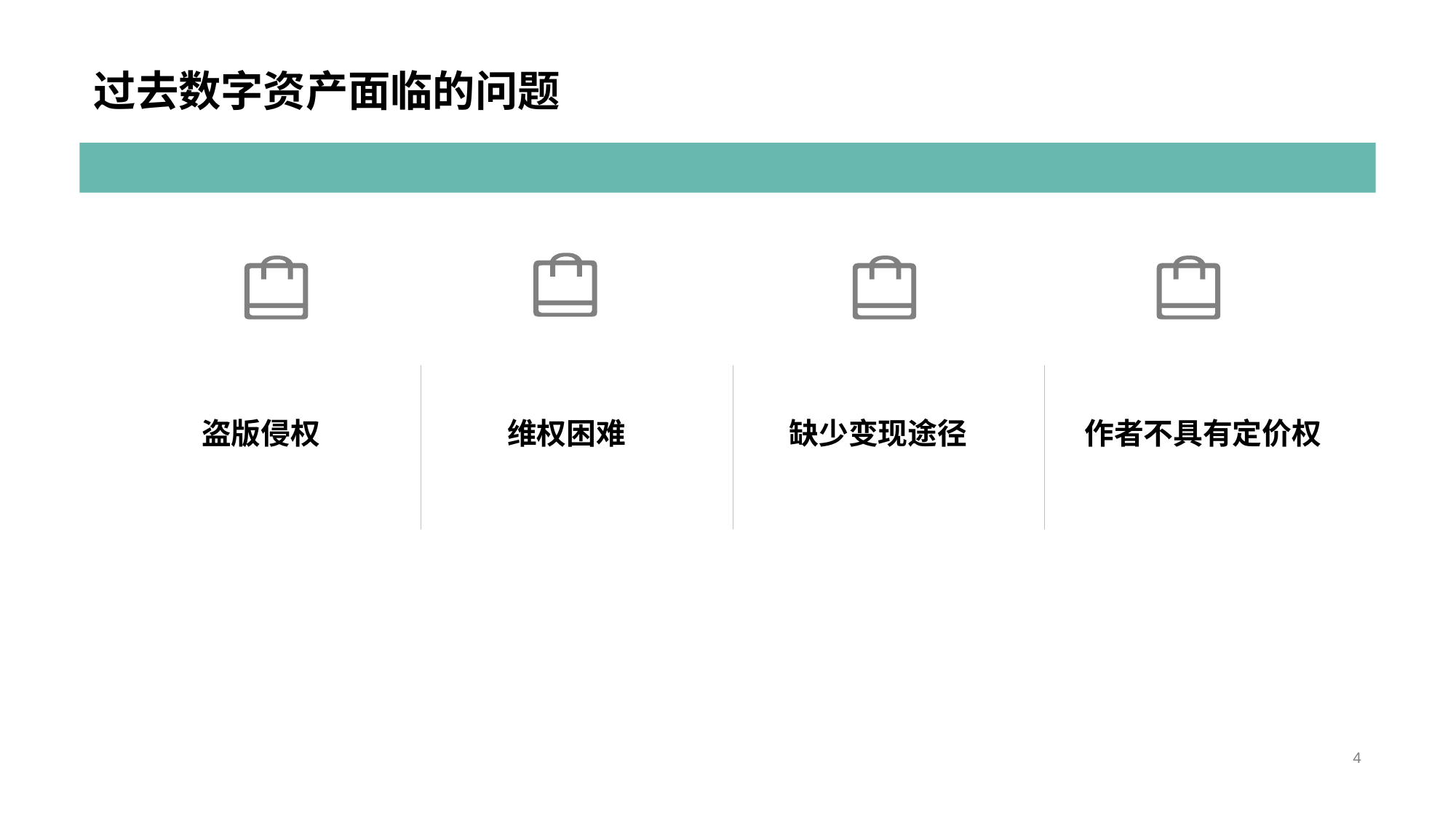

# 过去数字资产面临的问题

盗版侵权

维权困难

缺少变现途径
作者不具有定价权

4